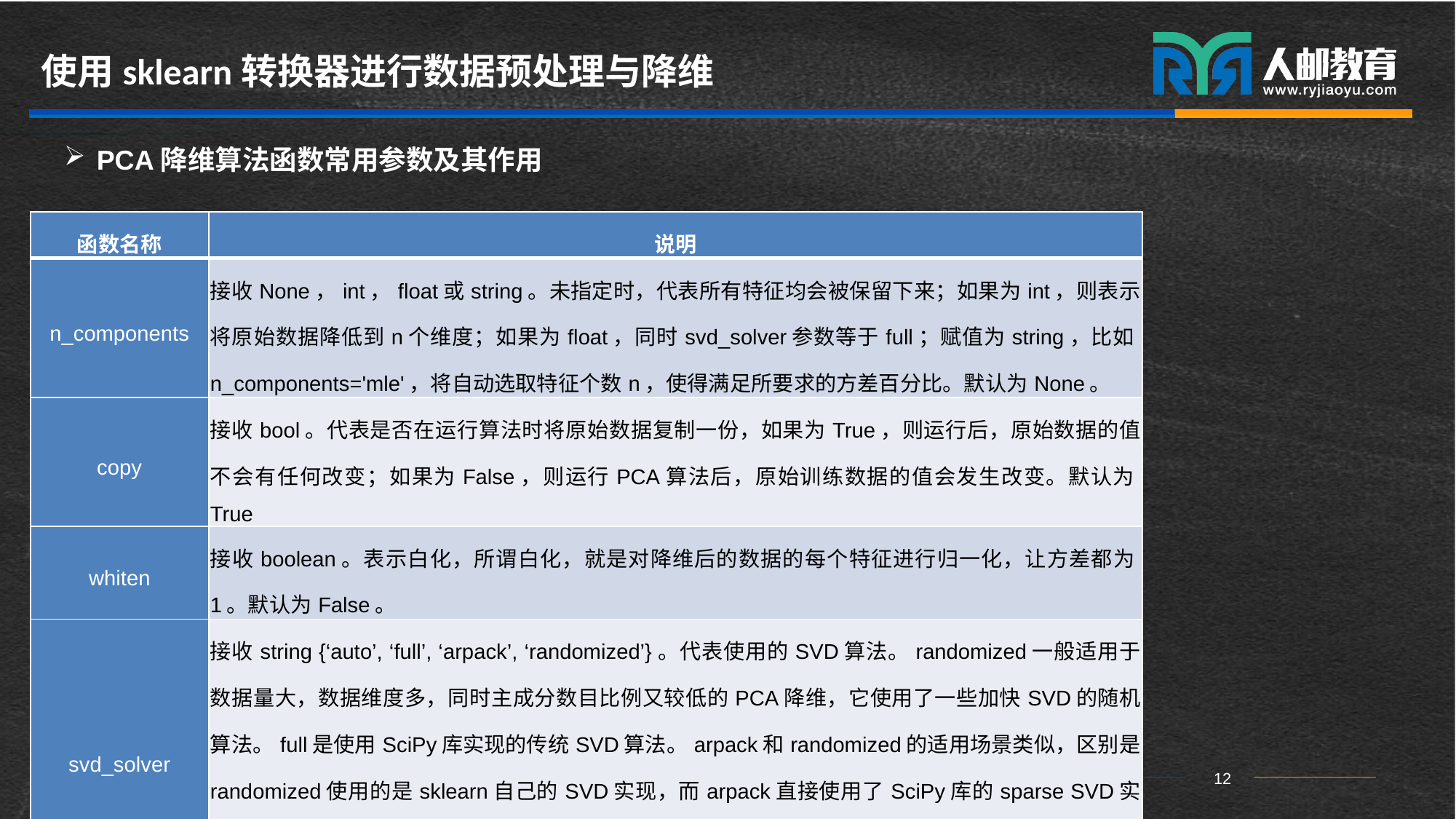

# 使用sklearn转换器进行数据预处理与降维
PCA降维算法函数常用参数及其作用
| 函数名称 | 说明 |
| --- | --- |
| n\_components | 接收None，int，float或string。未指定时，代表所有特征均会被保留下来；如果为int，则表示将原始数据降低到n个维度；如果为float，同时svd\_solver参数等于full；赋值为string，比如n\_components='mle'，将自动选取特征个数n，使得满足所要求的方差百分比。默认为None。 |
| copy | 接收bool。代表是否在运行算法时将原始数据复制一份，如果为True，则运行后，原始数据的值不会有任何改变；如果为False，则运行PCA算法后，原始训练数据的值会发生改变。默认为True |
| whiten | 接收boolean。表示白化，所谓白化，就是对降维后的数据的每个特征进行归一化，让方差都为1。默认为False。 |
| svd\_solver | 接收string {‘auto’, ‘full’, ‘arpack’, ‘randomized’}。代表使用的SVD算法。randomized一般适用于数据量大，数据维度多，同时主成分数目比例又较低的PCA降维，它使用了一些加快SVD的随机算法。full是使用SciPy库实现的传统SVD算法。arpack和randomized的适用场景类似，区别是randomized使用的是sklearn自己的SVD实现，而arpack直接使用了SciPy库的sparse SVD实现。auto则代表PCA类会自动在上述三种算法中去权衡，选择一个合适的SVD算法来降维。默认为auto。 |